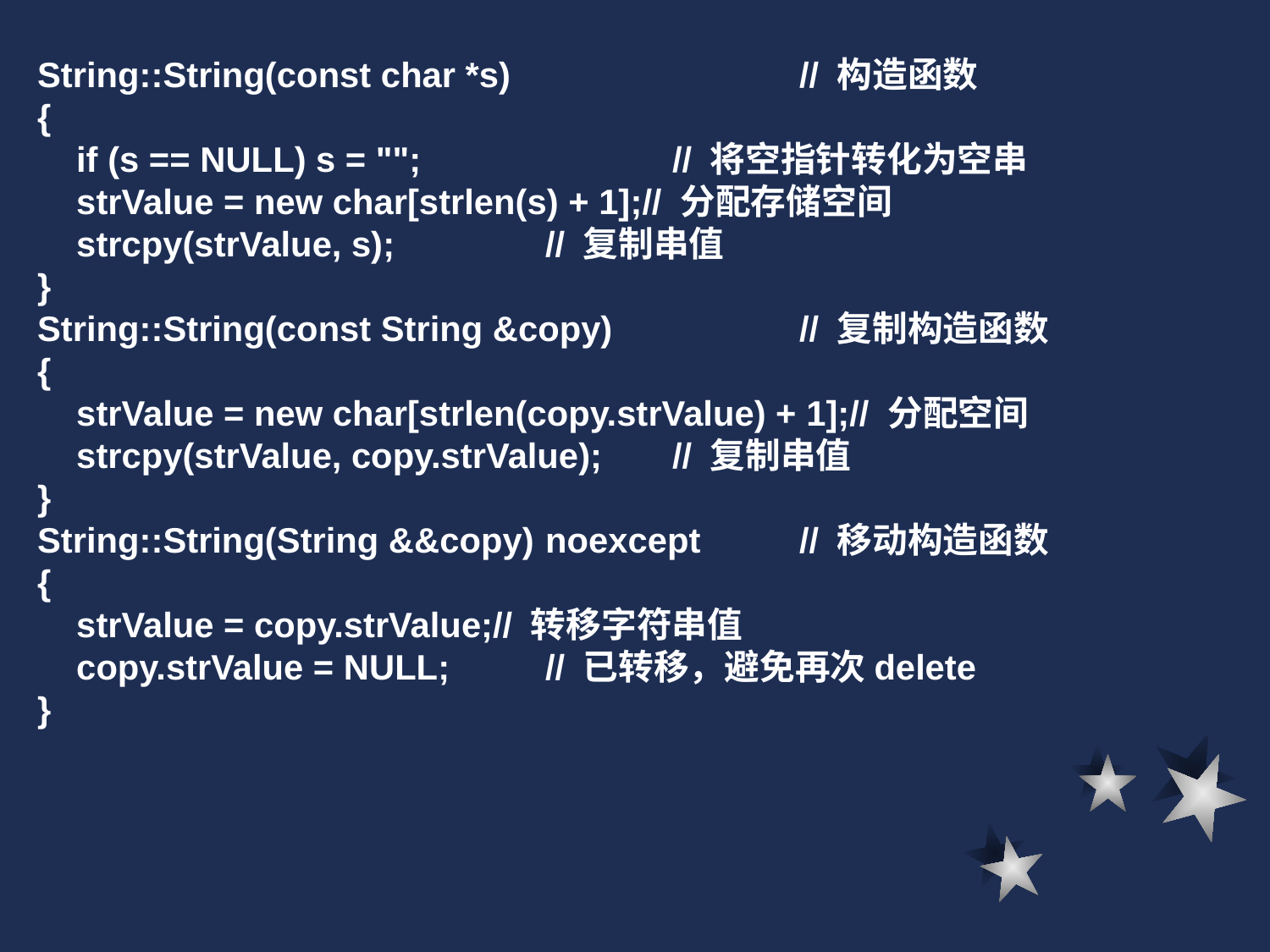

String::String(const char *s)			// 构造函数
{
    if (s == NULL) s = "";		// 将空指针转化为空串
    strValue = new char[strlen(s) + 1];// 分配存储空间
    strcpy(strValue, s);		// 复制串值
}
String::String(const String &copy)		// 复制构造函数
{
    strValue = new char[strlen(copy.strValue) + 1];// 分配空间
    strcpy(strValue, copy.strValue);	// 复制串值
}
String::String(String &&copy)	noexcept	// 移动构造函数
{
    strValue = copy.strValue;// 转移字符串值
    copy.strValue = NULL;	// 已转移，避免再次delete
}